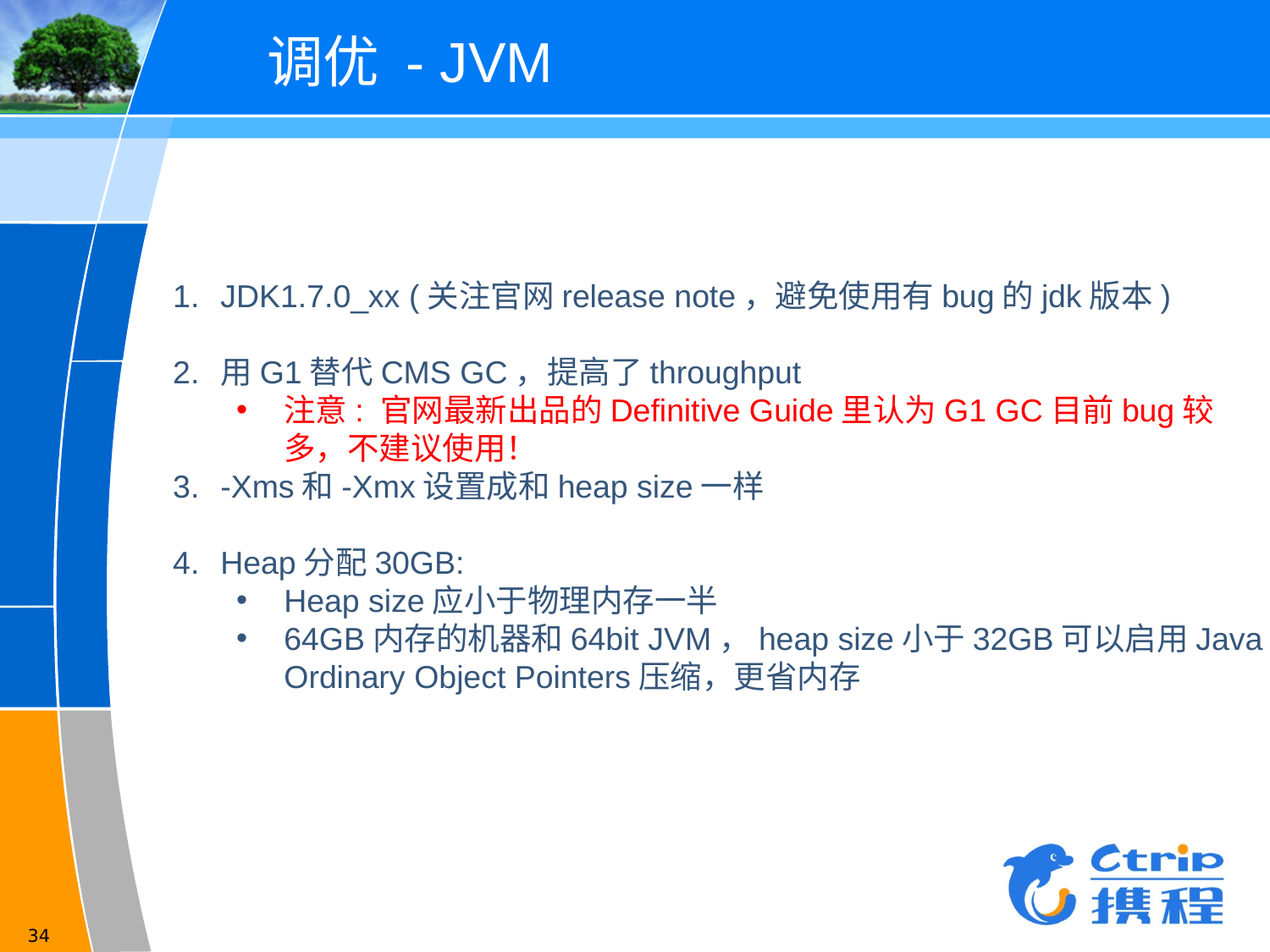

# 调优 - JVM

JDK1.7.0_xx (关注官网release note，避免使用有bug的jdk版本)

用G1替代CMS GC，提高了throughput
注意: 官网最新出品的Definitive Guide里认为G1 GC目前bug较多，不建议使用！
-Xms和-Xmx设置成和heap size一样

Heap分配30GB:
Heap size应小于物理内存一半
64GB内存的机器和64bit JVM，heap size小于32GB可以启用Java Ordinary Object Pointers压缩，更省内存

34